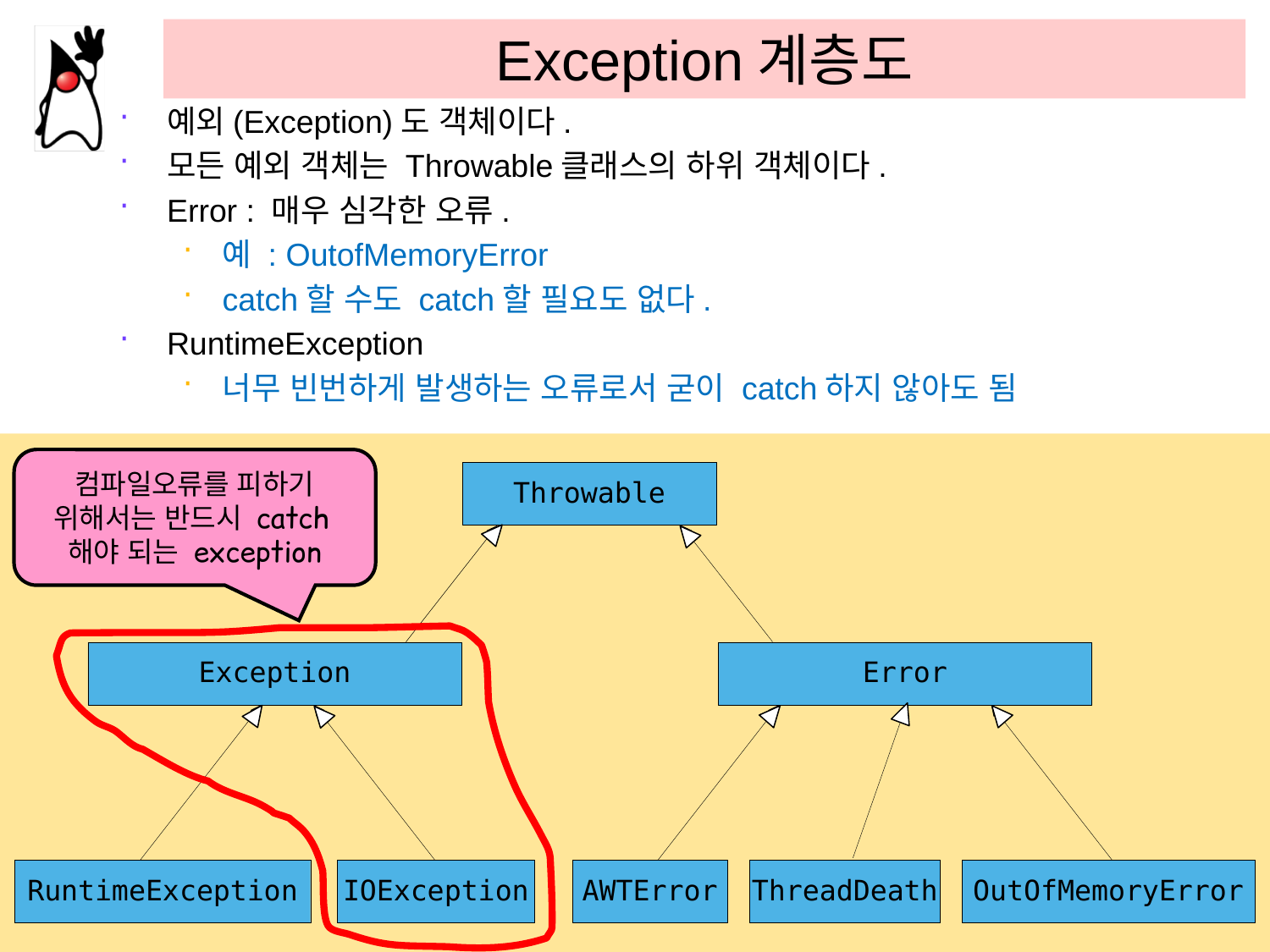

# Exception계층도
예외(Exception)도 객체이다.
모든 예외 객체는 Throwable클래스의 하위 객체이다.
Error : 매우 심각한 오류.
예 : OutofMemoryError
catch할 수도 catch할 필요도 없다.
RuntimeException
너무 빈번하게 발생하는 오류로서 굳이 catch하지 않아도 됨

Throwable

Exception

Error

RuntimeException

IOException

AWTError

ThreadDeath

OutOfMemoryError
컴파일오류를 피하기 위해서는 반드시 catch해야 되는 exception